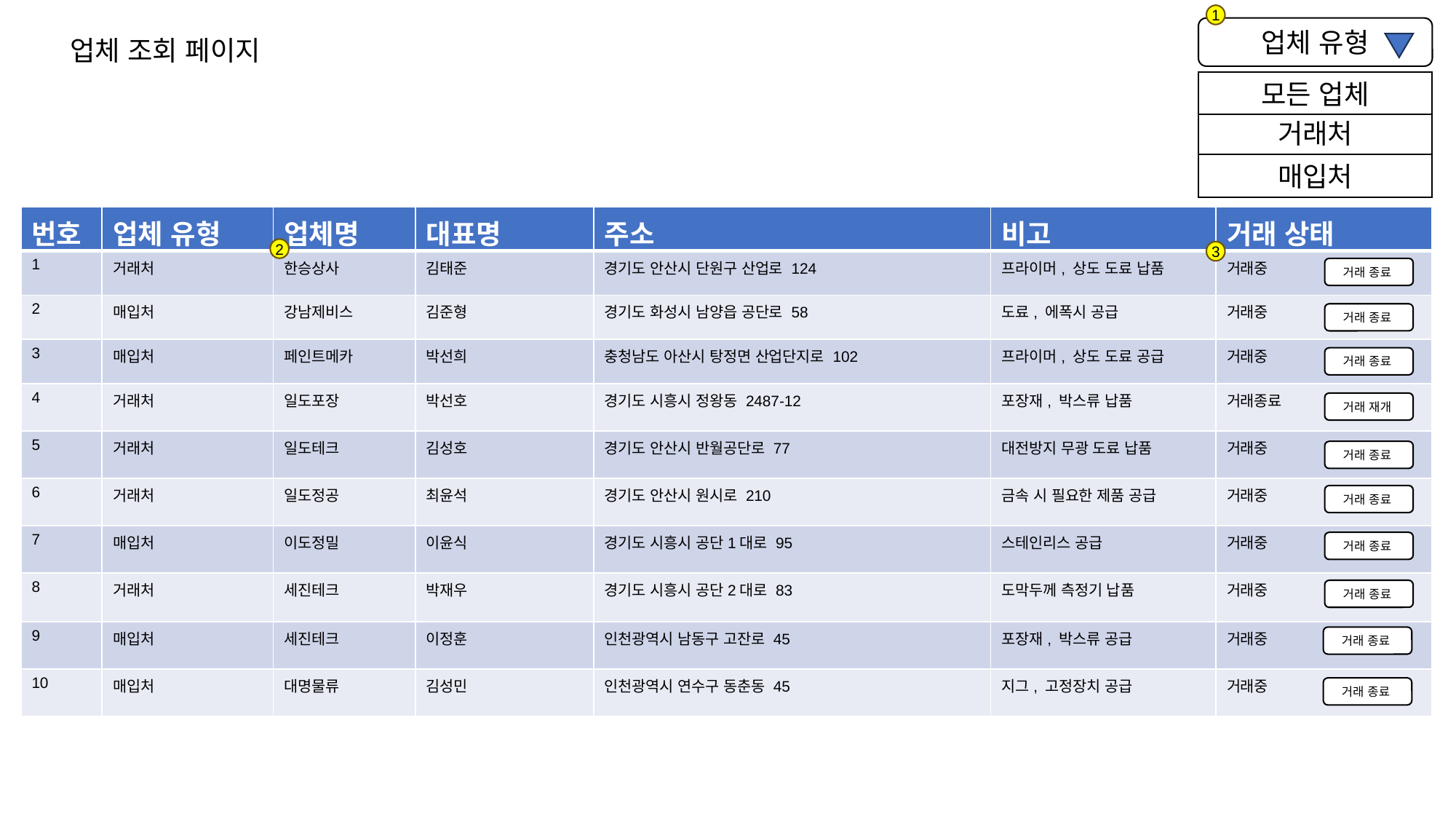

1
업체 유형
업체 조회 페이지

모든 업체
거래처
매입처
| 번호 | 업체 유형 | 업체명 | 대표명 | 주소 | 비고 | 거래 상태 |
| --- | --- | --- | --- | --- | --- | --- |
| 1 | 거래처 | 한승상사 | 김태준 | 경기도 안산시 단원구 산업로 124 | 프라이머, 상도 도료 납품 | 거래중 |
| 2 | 매입처 | 강남제비스 | 김준형 | 경기도 화성시 남양읍 공단로 58 | 도료, 에폭시 공급 | 거래중 |
| 3 | 매입처 | 페인트메카 | 박선희 | 충청남도 아산시 탕정면 산업단지로 102 | 프라이머, 상도 도료 공급 | 거래중 |
| 4 | 거래처 | 일도포장 | 박선호 | 경기도 시흥시 정왕동 2487-12 | 포장재, 박스류 납품 | 거래종료 |
| 5 | 거래처 | 일도테크 | 김성호 | 경기도 안산시 반월공단로 77 | 대전방지 무광 도료 납품 | 거래중 |
| 6 | 거래처 | 일도정공 | 최윤석 | 경기도 안산시 원시로 210 | 금속 시 필요한 제품 공급 | 거래중 |
| 7 | 매입처 | 이도정밀 | 이윤식 | 경기도 시흥시 공단1대로 95 | 스테인리스 공급 | 거래중 |
| 8 | 거래처 | 세진테크 | 박재우 | 경기도 시흥시 공단2대로 83 | 도막두께 측정기 납품 | 거래중 |
| 9 | 매입처 | 세진테크 | 이정훈 | 인천광역시 남동구 고잔로 45 | 포장재, 박스류 공급 | 거래중 |
| 10 | 매입처 | 대명물류 | 김성민 | 인천광역시 연수구 동춘동 45 | 지그, 고정장치 공급 | 거래중 |
2
3
거래 종료
거래 종료
거래 종료
거래 재개
거래 종료
거래 종료
거래 종료
거래 종료
거래 종료
거래 종료